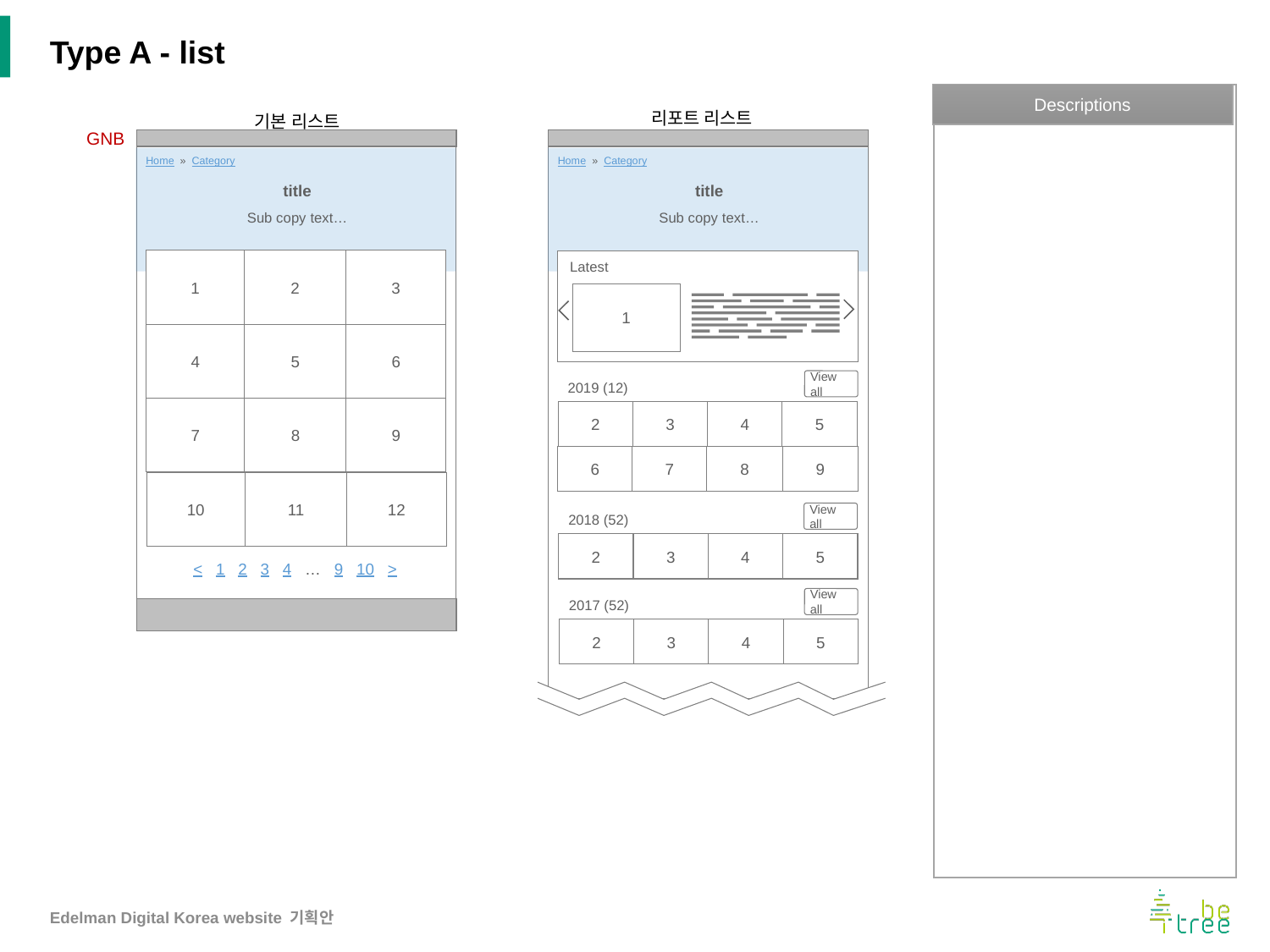

# Type A - list

Descriptions
리포트 리스트
기본 리스트
GNB

Home  »  Category
Home  »  Category
title
title
Sub copy text…
Sub copy text…
1
2
3
Latest
1

4
5
6
View all
2019 (12)
7
8
9
2
3
4
5
6
7
8
9
10
11
12
View all
2018 (52)

2
3
4
5
<   1   2   3   4   …   9   10   >
View all
2017 (52)

2
3
4
5
Edelman Digital Korea website 기획안